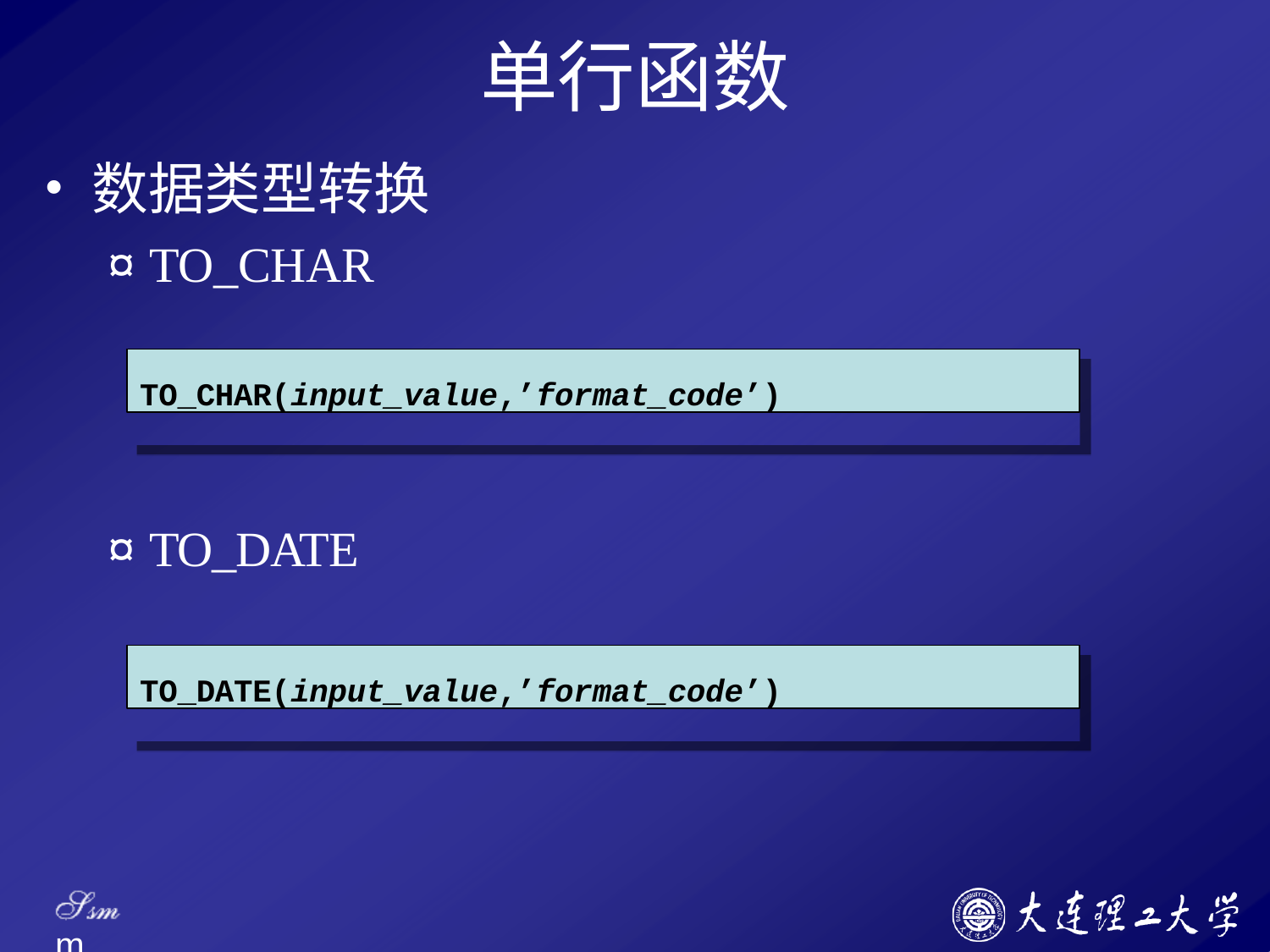

# 单行函数
数据类型转换
¤ TO_CHAR
TO_CHAR(input_value,’format_code’)

¤ TO_DATE
TO_DATE(input_value,’format_code’)

Ssm